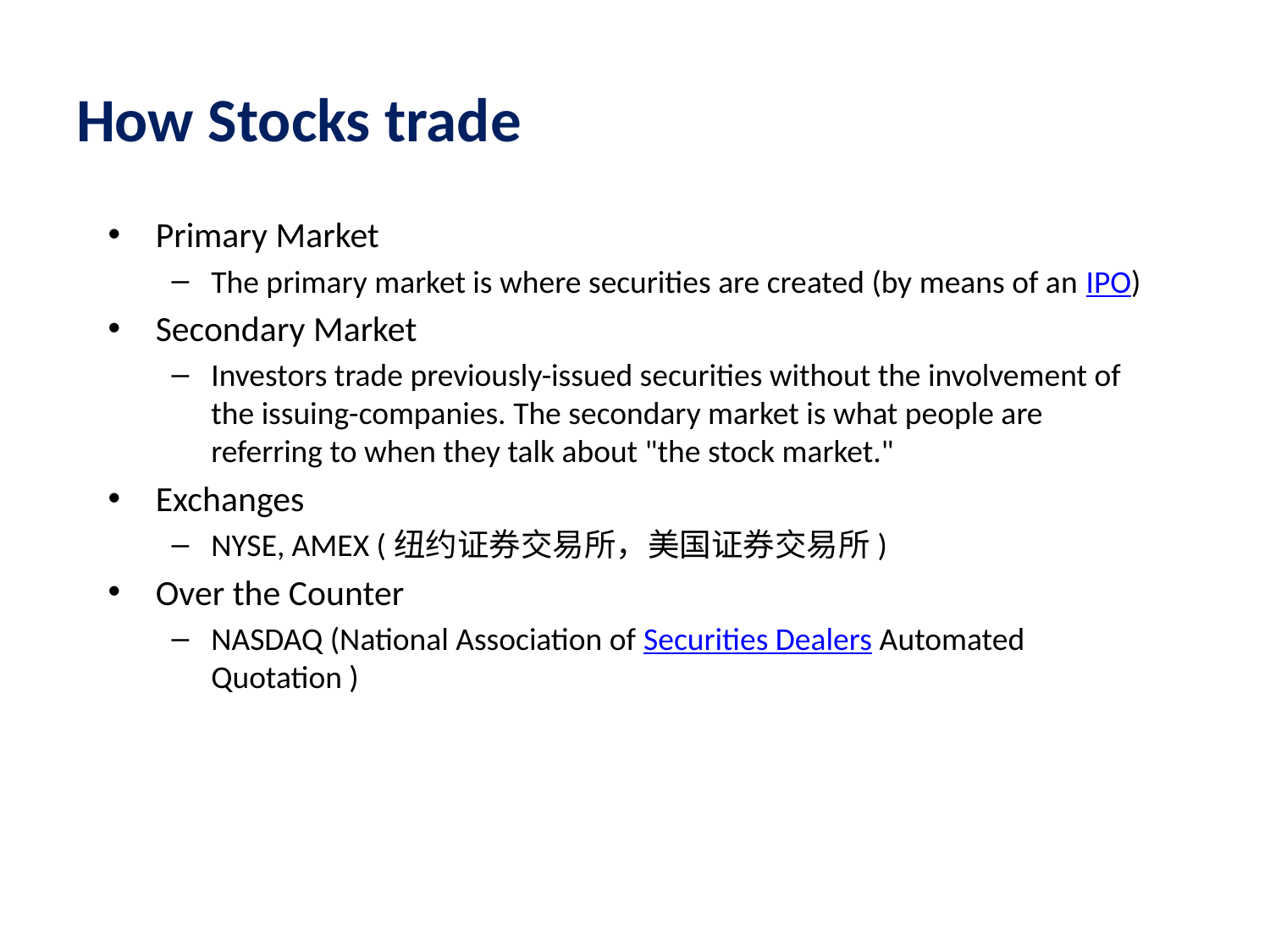

How Stocks trade
Primary Market
The primary market is where securities are created (by means of an IPO)
Secondary Market
Investors trade previously-issued securities without the involvement of the issuing-companies. The secondary market is what people are referring to when they talk about "the stock market."
Exchanges
NYSE, AMEX (纽约证券交易所，美国证券交易所)
Over the Counter
NASDAQ (National Association of Securities Dealers Automated Quotation )